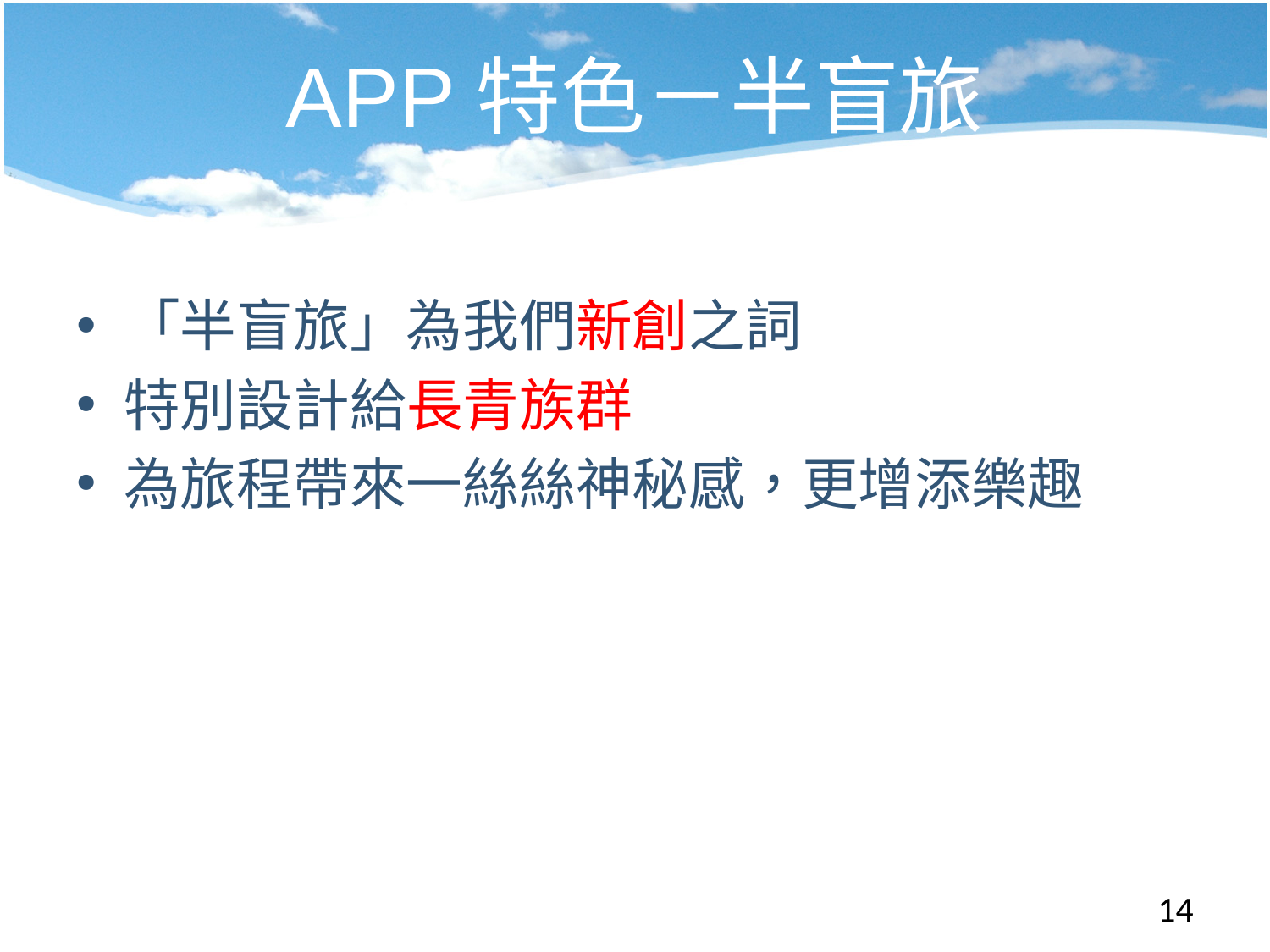

# APP特色－半盲旅
「半盲旅」為我們新創之詞
特別設計給長青族群
為旅程帶來一絲絲神秘感，更增添樂趣

14